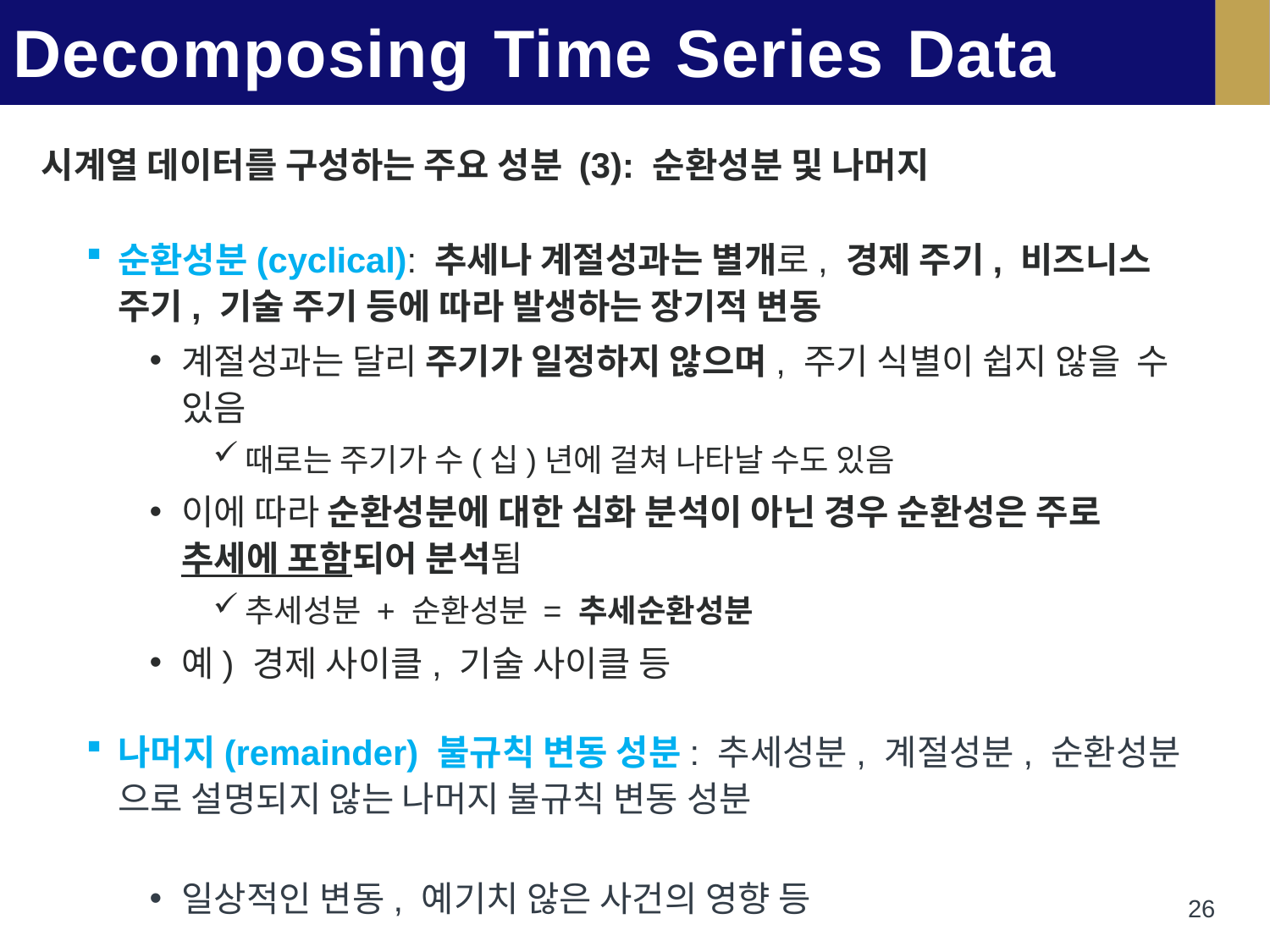

# Decomposing Time Series Data
시계열 데이터를 구성하는 주요 성분 (3): 순환성분 및 나머지

순환성분(cyclical): 추세나 계절성과는 별개로, 경제 주기, 비즈니스  주기, 기술 주기 등에 따라 발생하는 장기적 변동
계절성과는 달리 주기가 일정하지 않으며, 주기 식별이 쉽지 않을  수 있음
때로는 주기가 수(십)년에 걸쳐 나타날 수도 있음
이에 따라 순환성분에 대한 심화 분석이 아닌 경우 순환성은 주로  추세에 포함되어 분석됨
추세성분 + 순환성분 = 추세순환성분
예) 경제 사이클, 기술 사이클 등

나머지(remainder) 불규칙 변동 성분: 추세성분, 계절성분, 순환성분  으로 설명되지 않는 나머지 불규칙 변동 성분
일상적인 변동, 예기치 않은 사건의 영향 등
26